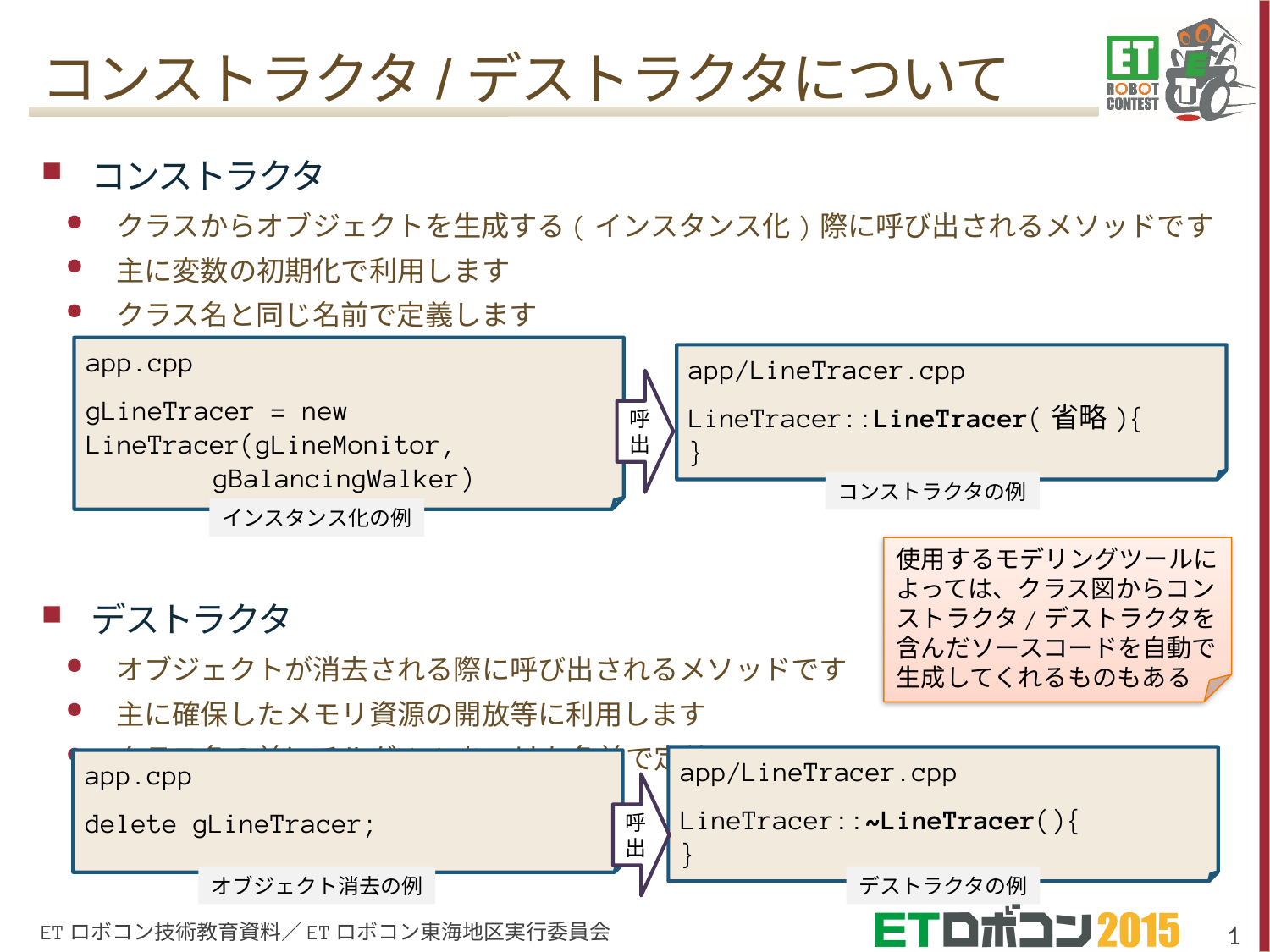

# コンストラクタ/デストラクタについて
コンストラクタ
クラスからオブジェクトを生成する(インスタンス化)際に呼び出されるメソッドです
主に変数の初期化で利用します
クラス名と同じ名前で定義します

デストラクタ
オブジェクトが消去される際に呼び出されるメソッドです
主に確保したメモリ資源の開放等に利用します
クラス名の前にチルダ(~)をつけた名前で定義します

app.cpp

gLineTracer = new 	LineTracer(gLineMonitor, 		gBalancingWalker)
app/LineTracer.cpp

LineTracer::LineTracer(省略){
}
呼出
コンストラクタの例
インスタンス化の例
使用するモデリングツールによっては、クラス図からコンストラクタ/デストラクタを含んだソースコードを自動で生成してくれるものもある
app/LineTracer.cpp

LineTracer::~LineTracer(){
}
app.cpp

delete gLineTracer;
呼出
オブジェクト消去の例
デストラクタの例
ETロボコン技術教育資料／ETロボコン東海地区実行委員会
1